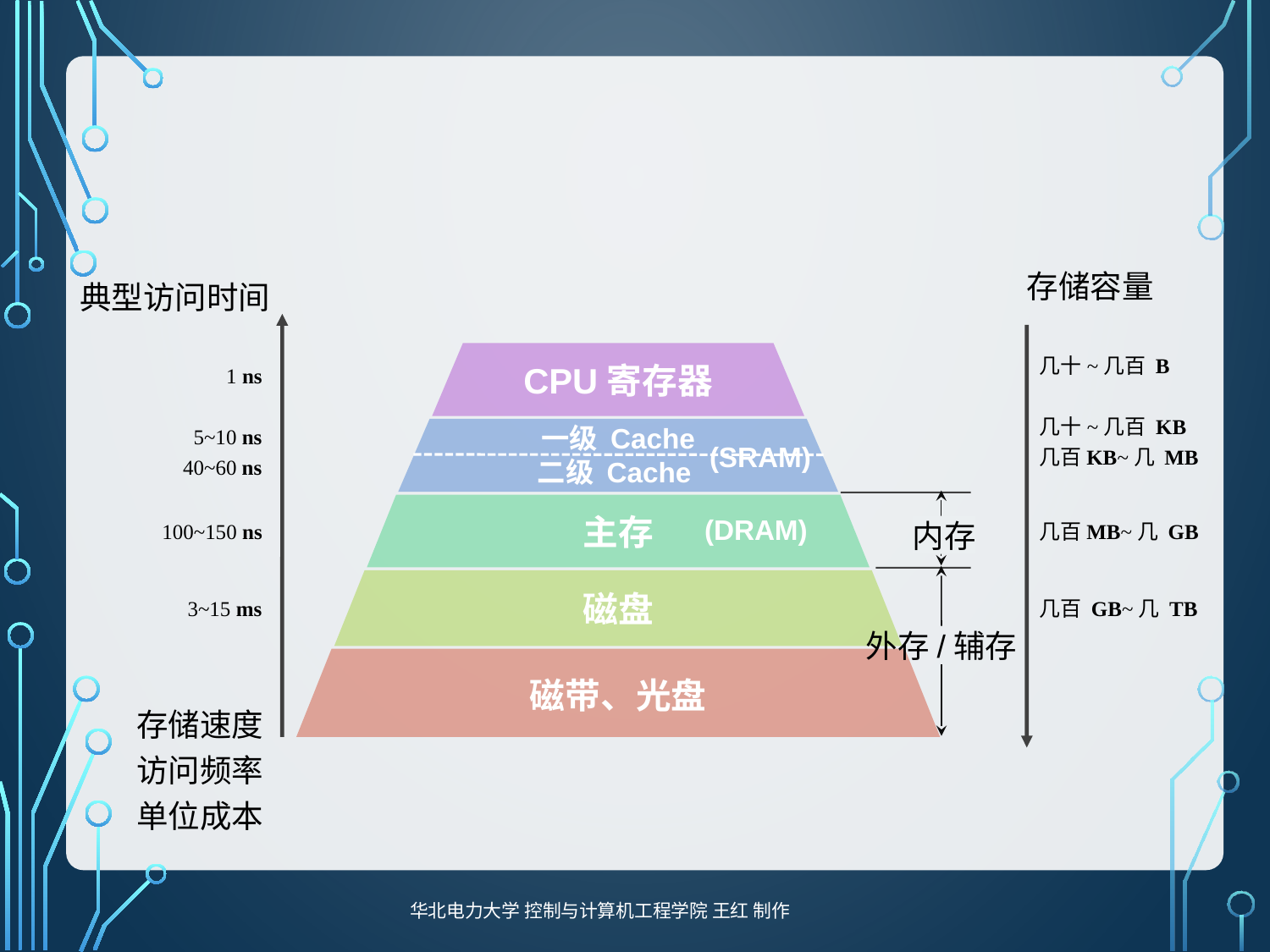

#
存储容量
典型访问时间

CPU寄存器
几十~几百 B
1 ns
几十~几百 KB
5~10 ns

一级 Cache
二级 Cache
(SRAM)
几百KB~几 MB
40~60 ns

主存
(DRAM)
100~150 ns
几百MB~几 GB
内存

磁盘
3~15 ms
几百 GB~几 TB
外存/辅存

磁带、光盘
存储速度
访问频率
单位成本
华北电力大学 控制与计算机工程学院 王红 制作